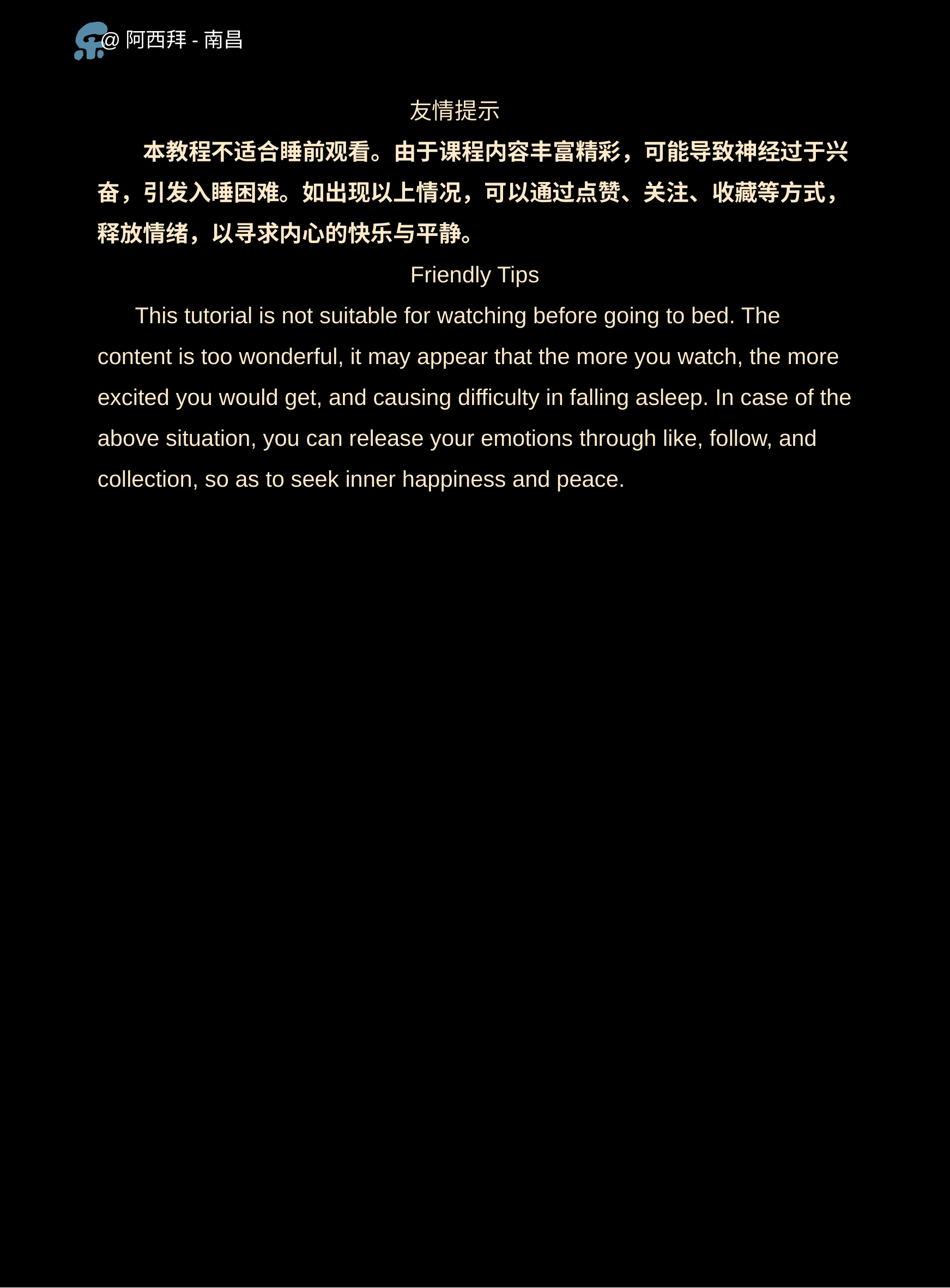

友情提示
        本教程不适合睡前观看。由于课程内容丰富精彩，可能导致神经过于兴奋，引发入睡困难。如出现以上情况，可以通过点赞、关注、收藏等方式，释放情绪，以寻求内心的快乐与平静。
Friendly Tips
      This tutorial is not suitable for watching before going to bed. The content is too wonderful, it may appear that the more you watch, the more excited you would get, and causing difficulty in falling asleep. In case of the above situation, you can release your emotions through like, follow, and collection, so as to seek inner happiness and peace.